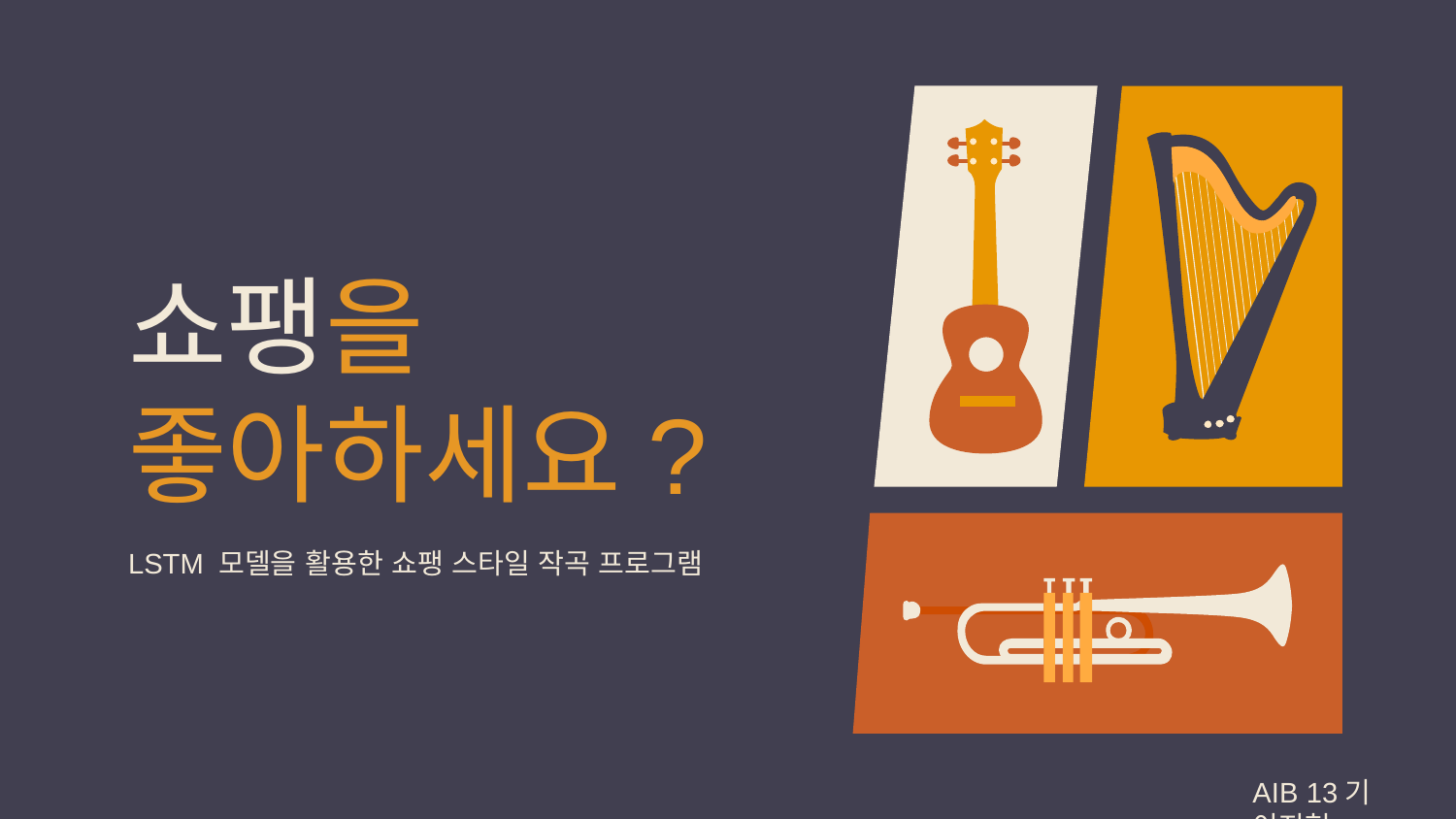

# 쇼팽을 좋아하세요?

LSTM 모델을 활용한 쇼팽 스타일 작곡 프로그램

AIB 13기 이지현